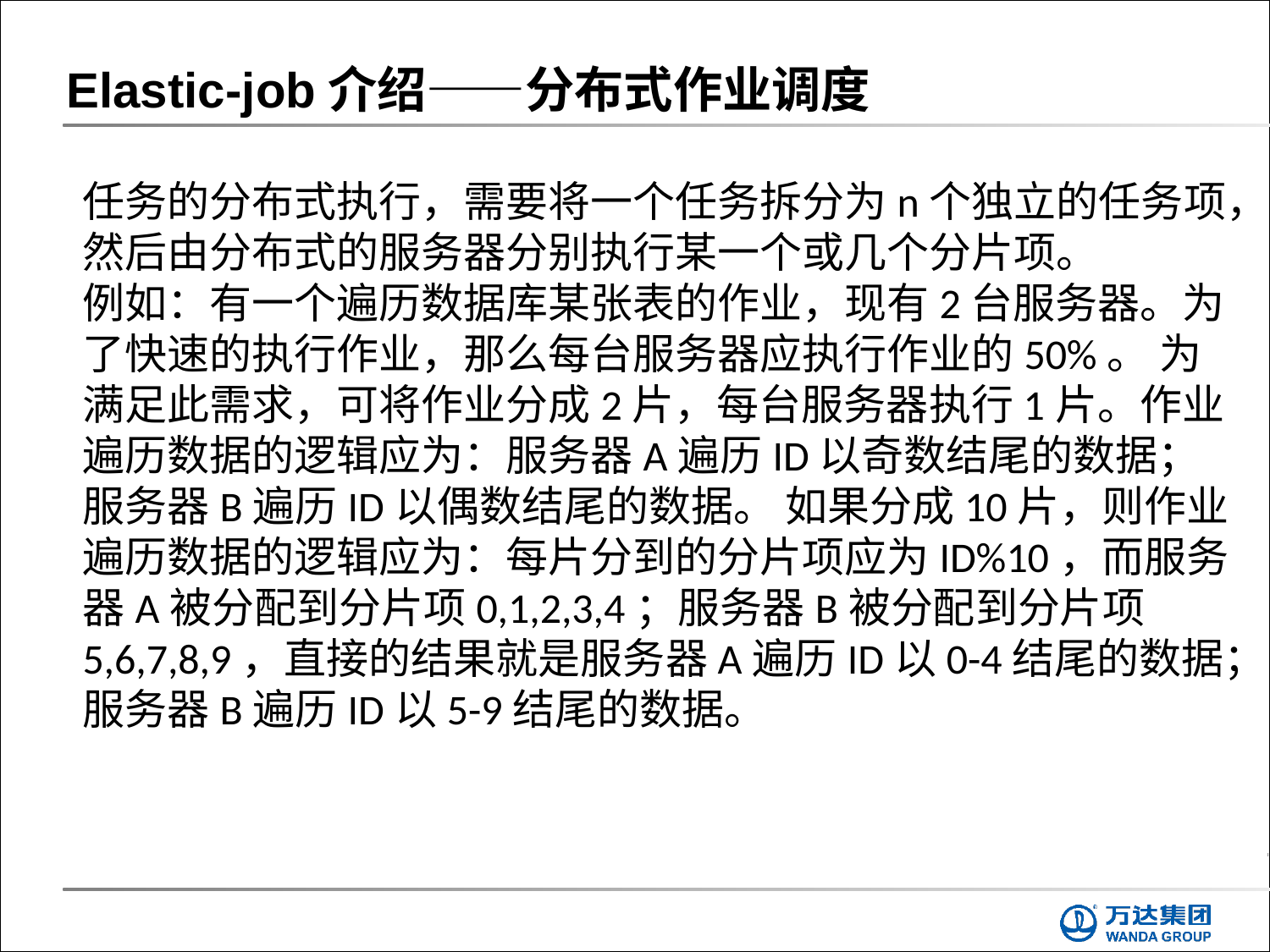

# Elastic-job介绍——分布式作业调度
任务的分布式执行，需要将一个任务拆分为n个独立的任务项，然后由分布式的服务器分别执行某一个或几个分片项。
例如：有一个遍历数据库某张表的作业，现有2台服务器。为了快速的执行作业，那么每台服务器应执行作业的50%。 为满足此需求，可将作业分成2片，每台服务器执行1片。作业遍历数据的逻辑应为：服务器A遍历ID以奇数结尾的数据；服务器B遍历ID以偶数结尾的数据。 如果分成10片，则作业遍历数据的逻辑应为：每片分到的分片项应为ID%10，而服务器A被分配到分片项0,1,2,3,4；服务器B被分配到分片项5,6,7,8,9，直接的结果就是服务器A遍历ID以0-4结尾的数据；服务器B遍历ID以5-9结尾的数据。